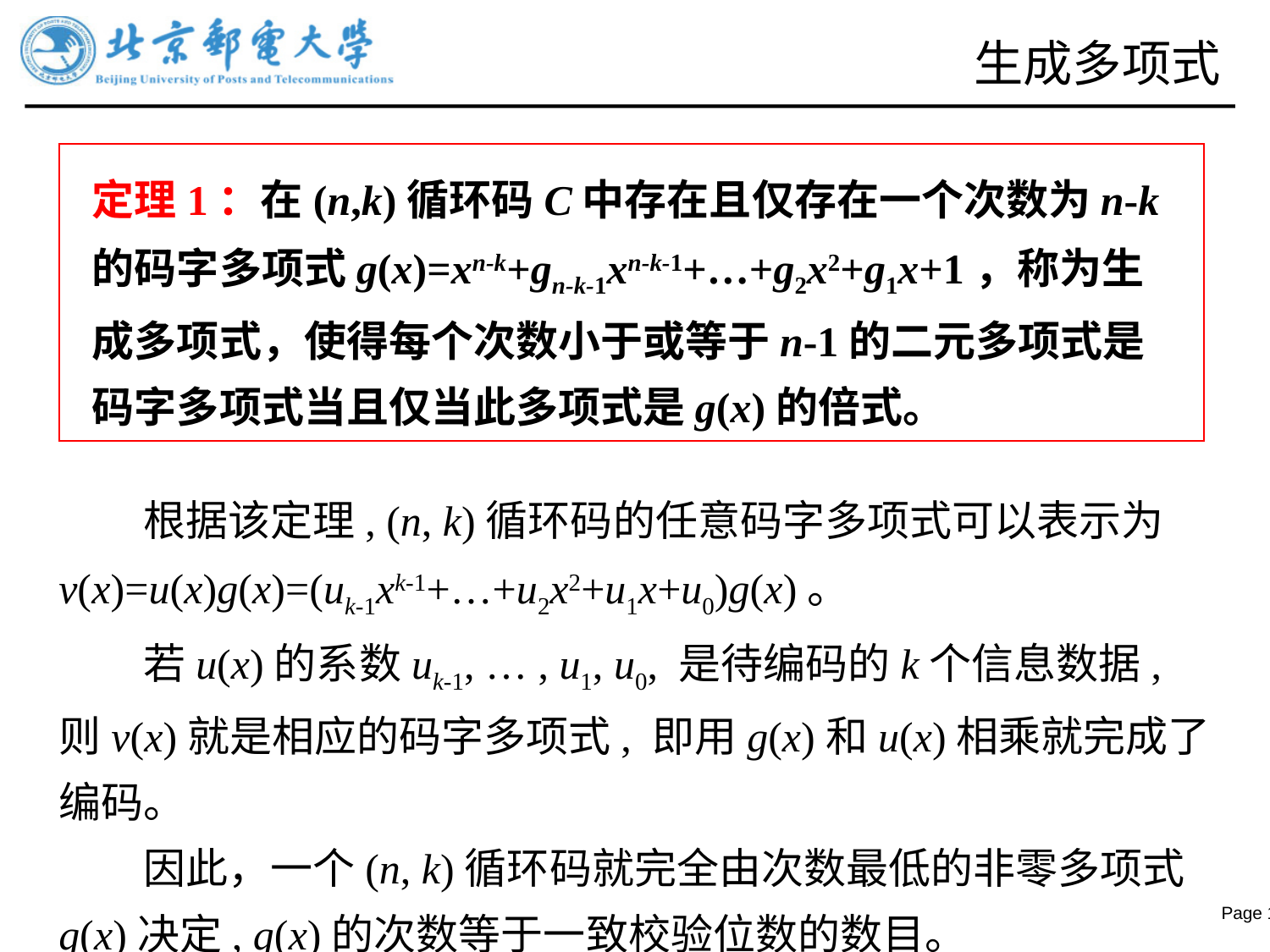

# 生成多项式

定理1：在(n,k)循环码C中存在且仅存在一个次数为n-k的码字多项式g(x)=xn-k+gn-k-1xn-k-1+…+g2x2+g1x+1，称为生成多项式，使得每个次数小于或等于n-1的二元多项式是码字多项式当且仅当此多项式是g(x)的倍式。
根据该定理, (n, k)循环码的任意码字多项式可以表示为v(x)=u(x)g(x)=(uk-1xk-1+…+u2x2+u1x+u0)g(x)。
若u(x)的系数uk-1, … , u1, u0, 是待编码的k个信息数据, 则v(x)就是相应的码字多项式, 即用g(x)和u(x)相乘就完成了编码。
因此，一个(n, k)循环码就完全由次数最低的非零多项式g(x)决定, g(x)的次数等于一致校验位数的数目。